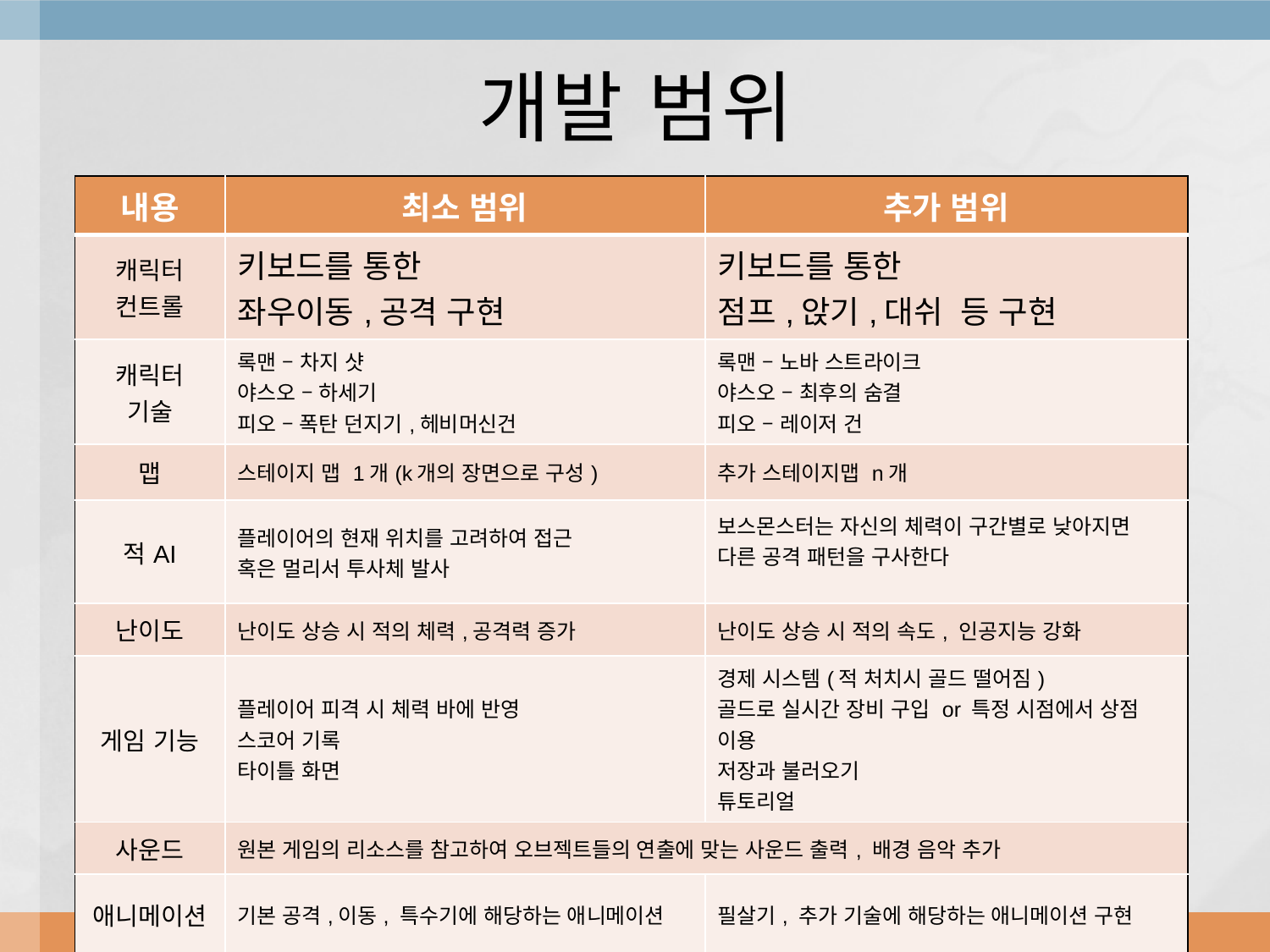

# 개발 범위
| 내용 | 최소 범위 | 추가 범위 |
| --- | --- | --- |
| 캐릭터 컨트롤 | 키보드를 통한 좌우이동,공격 구현 | 키보드를 통한 점프,앉기,대쉬 등 구현 |
| 캐릭터 기술 | 록맨 – 차지 샷 야스오 – 하세기 피오 – 폭탄 던지기,헤비머신건 | 록맨 – 노바 스트라이크 야스오 – 최후의 숨결 피오 – 레이저 건 |
| 맵 | 스테이지 맵 1개(k개의 장면으로 구성) | 추가 스테이지맵 n개 |
| 적AI | 플레이어의 현재 위치를 고려하여 접근 혹은 멀리서 투사체 발사 | 보스몬스터는 자신의 체력이 구간별로 낮아지면 다른 공격 패턴을 구사한다 |
| 난이도 | 난이도 상승 시 적의 체력,공격력 증가 | 난이도 상승 시 적의 속도, 인공지능 강화 |
| 게임 기능 | 플레이어 피격 시 체력 바에 반영 스코어 기록 타이틀 화면 | 경제 시스템(적 처치시 골드 떨어짐) 골드로 실시간 장비 구입 or 특정 시점에서 상점 이용 저장과 불러오기 튜토리얼 |
| 사운드 | 원본 게임의 리소스를 참고하여 오브젝트들의 연출에 맞는 사운드 출력, 배경 음악 추가 |  |
| 애니메이션 | 기본 공격,이동, 특수기에 해당하는 애니메이션 | 필살기, 추가 기술에 해당하는 애니메이션 구현 |